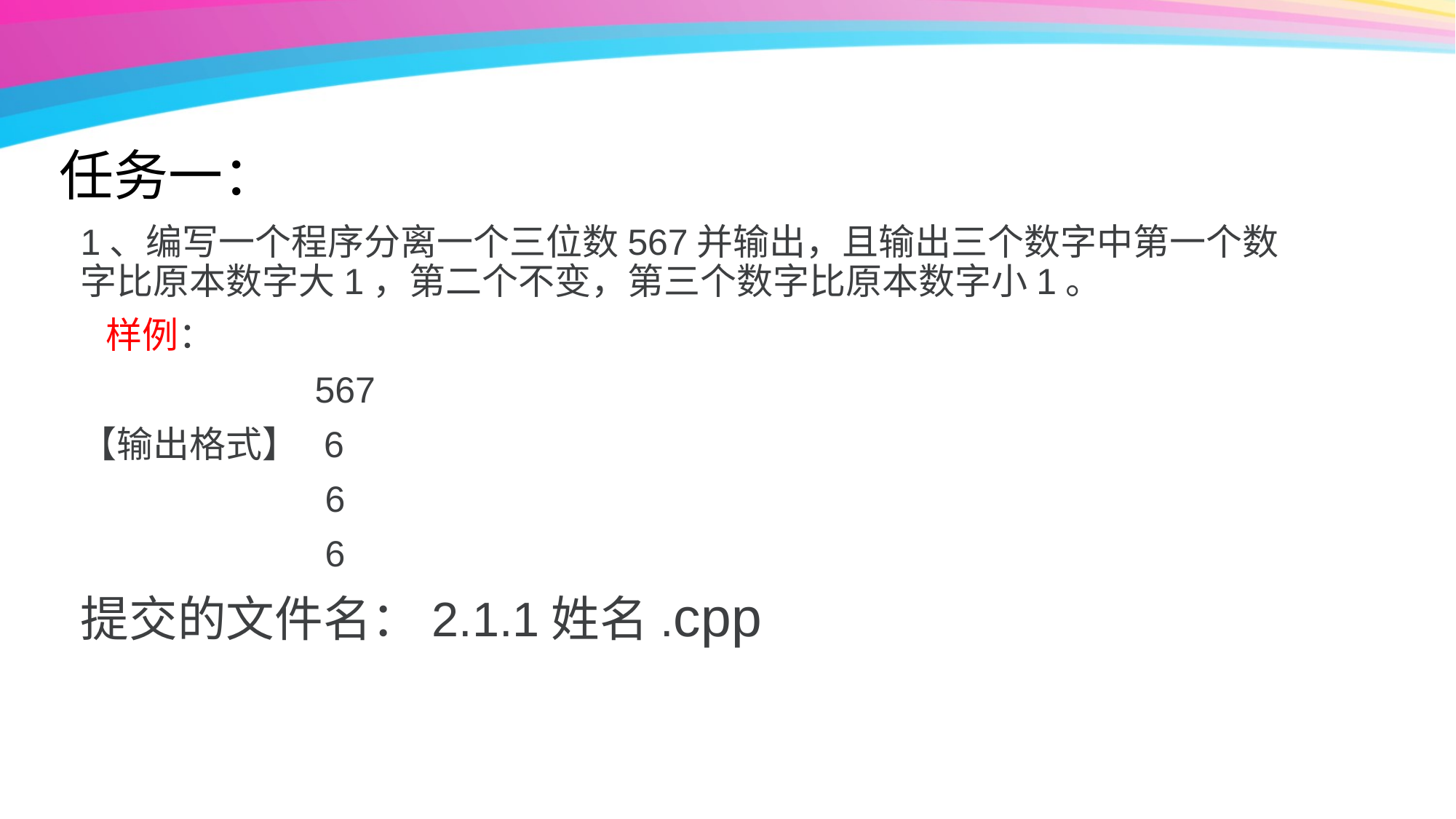

# 任务一：
1、编写一个程序分离一个三位数567并输出，且输出三个数字中第一个数字比原本数字大1，第二个不变，第三个数字比原本数字小1。
  样例：
                       567
【输出格式】  6
                        6
                        6
提交的文件名：2.1.1姓名.cpp